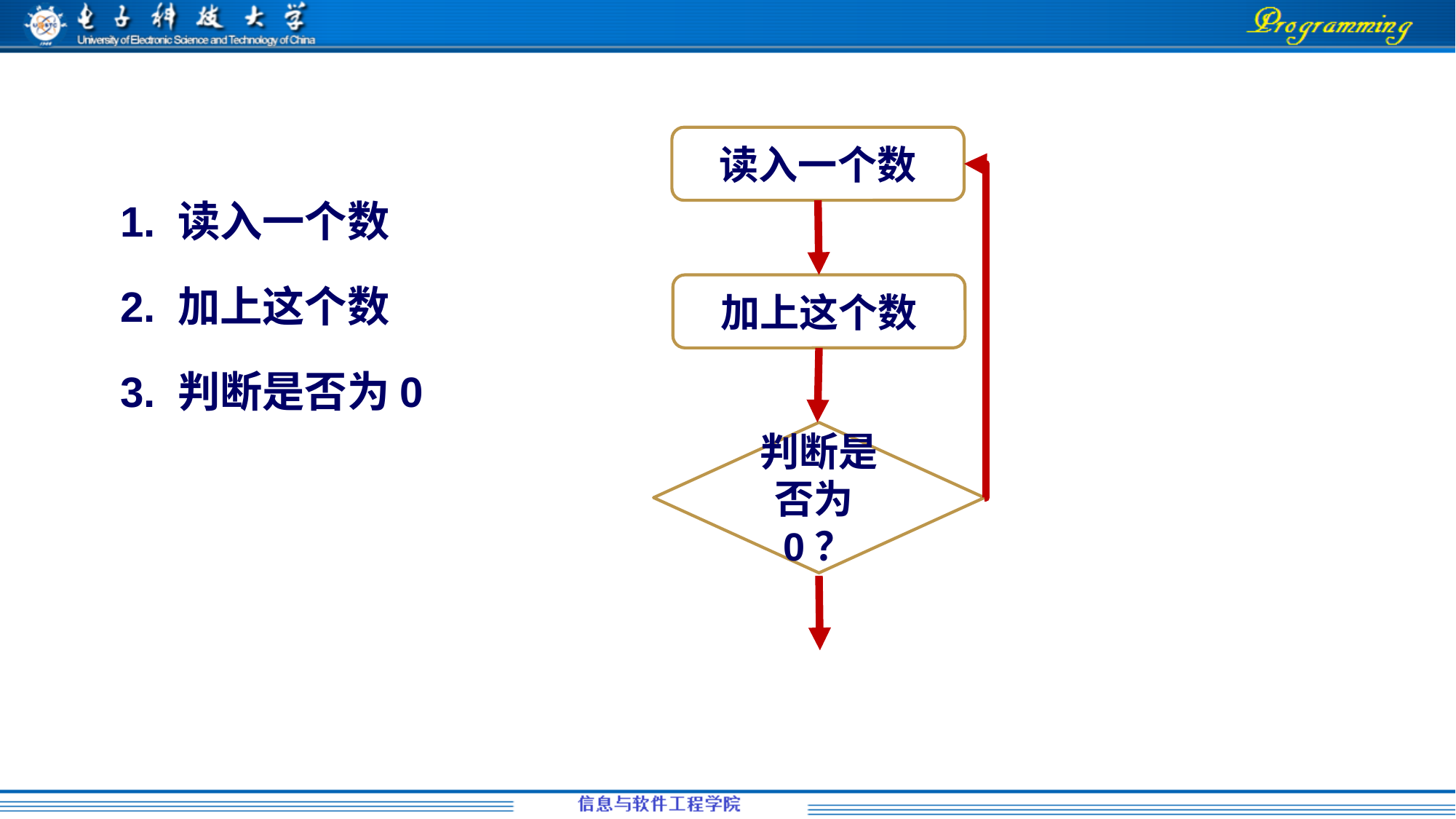

读入一个数
1. 读入一个数
2. 加上这个数
3. 判断是否为0

加上这个数
判断是否为0？